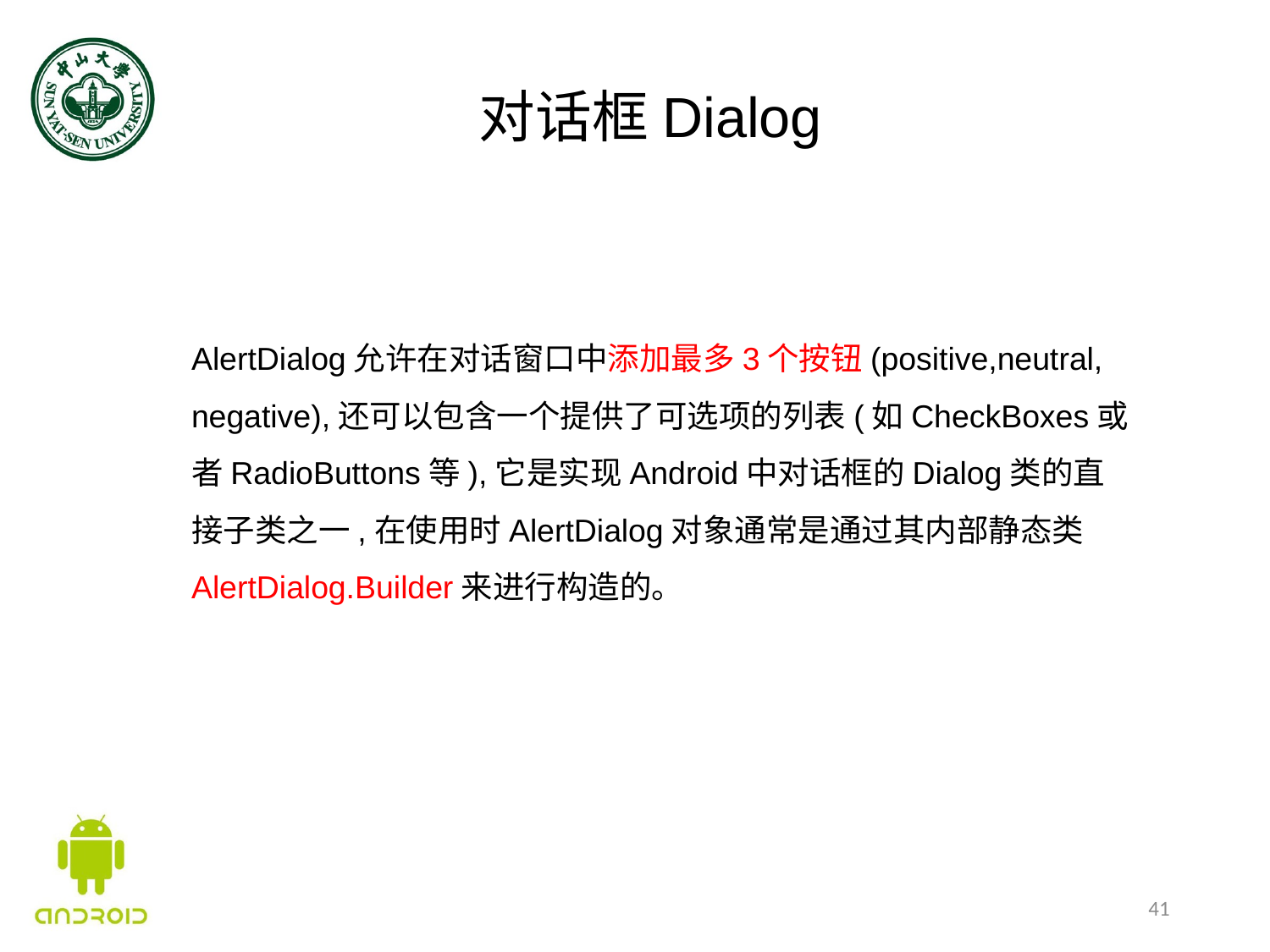

对话框Dialog

AlertDialog允许在对话窗口中添加最多3个按钮(positive,neutral, negative),还可以包含一个提供了可选项的列表(如CheckBoxes或者RadioButtons等),它是实现Android中对话框的Dialog类的直接子类之一,在使用时AlertDialog对象通常是通过其内部静态类AlertDialog.Builder来进行构造的。

41